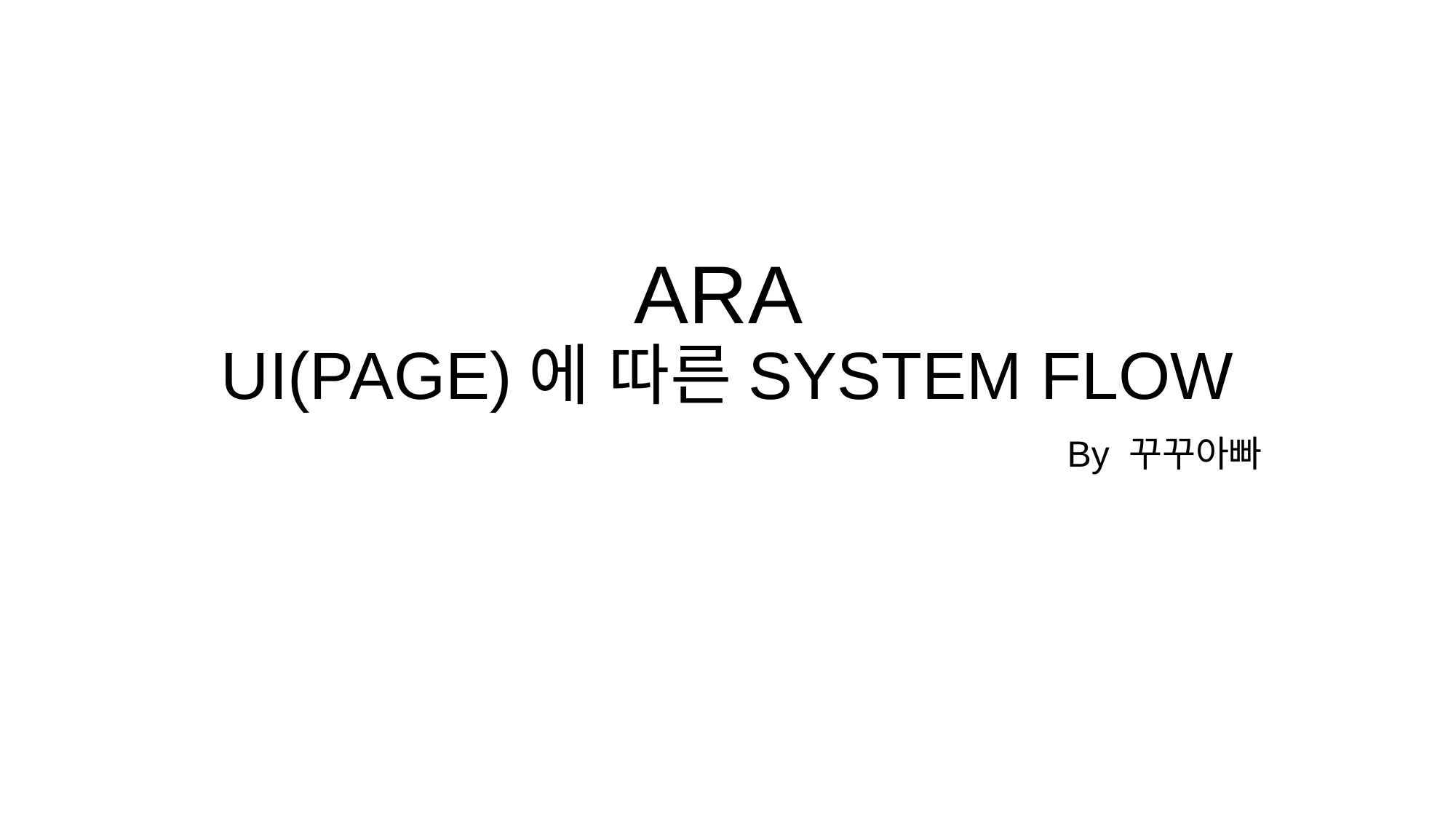

# ARA UI(PAGE)에 따른SYSTEM FLOW
By 꾸꾸아빠